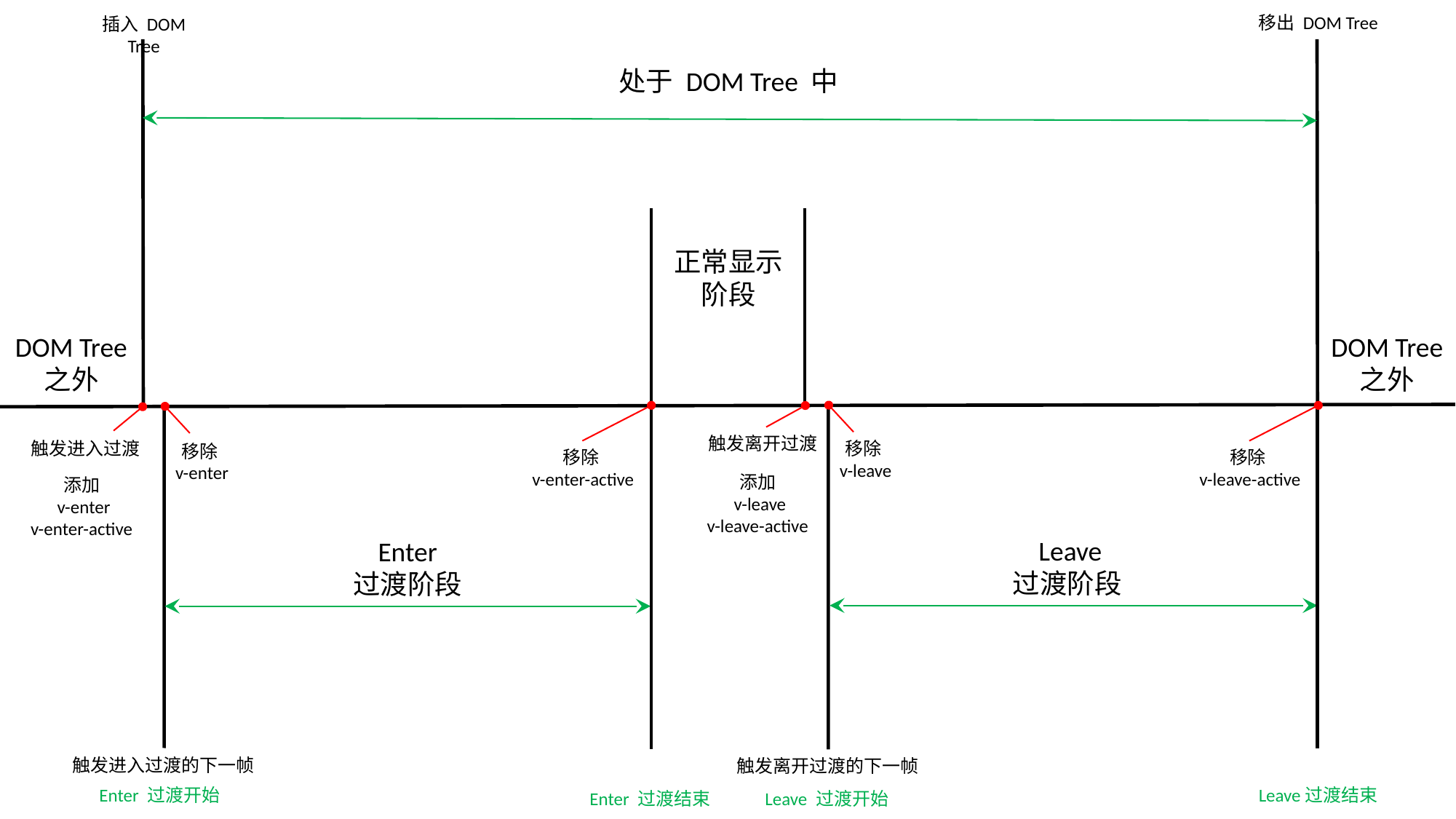

移出 DOM Tree
插入 DOM Tree
处于 DOM Tree 中
正常显示
阶段
DOM Tree
之外
DOM Tree
之外
触发离开过渡
触发进入过渡
移除
 v-leave
移除
 v-enter
移除
 v-enter-active
移除
 v-leave-active
添加
 v-leave
v-leave-active
添加
 v-enter
v-enter-active
 Leave
过渡阶段
Enter
过渡阶段
触发进入过渡的下一帧
触发离开过渡的下一帧
Leave过渡结束
Enter 过渡开始
Enter 过渡结束
Leave 过渡开始